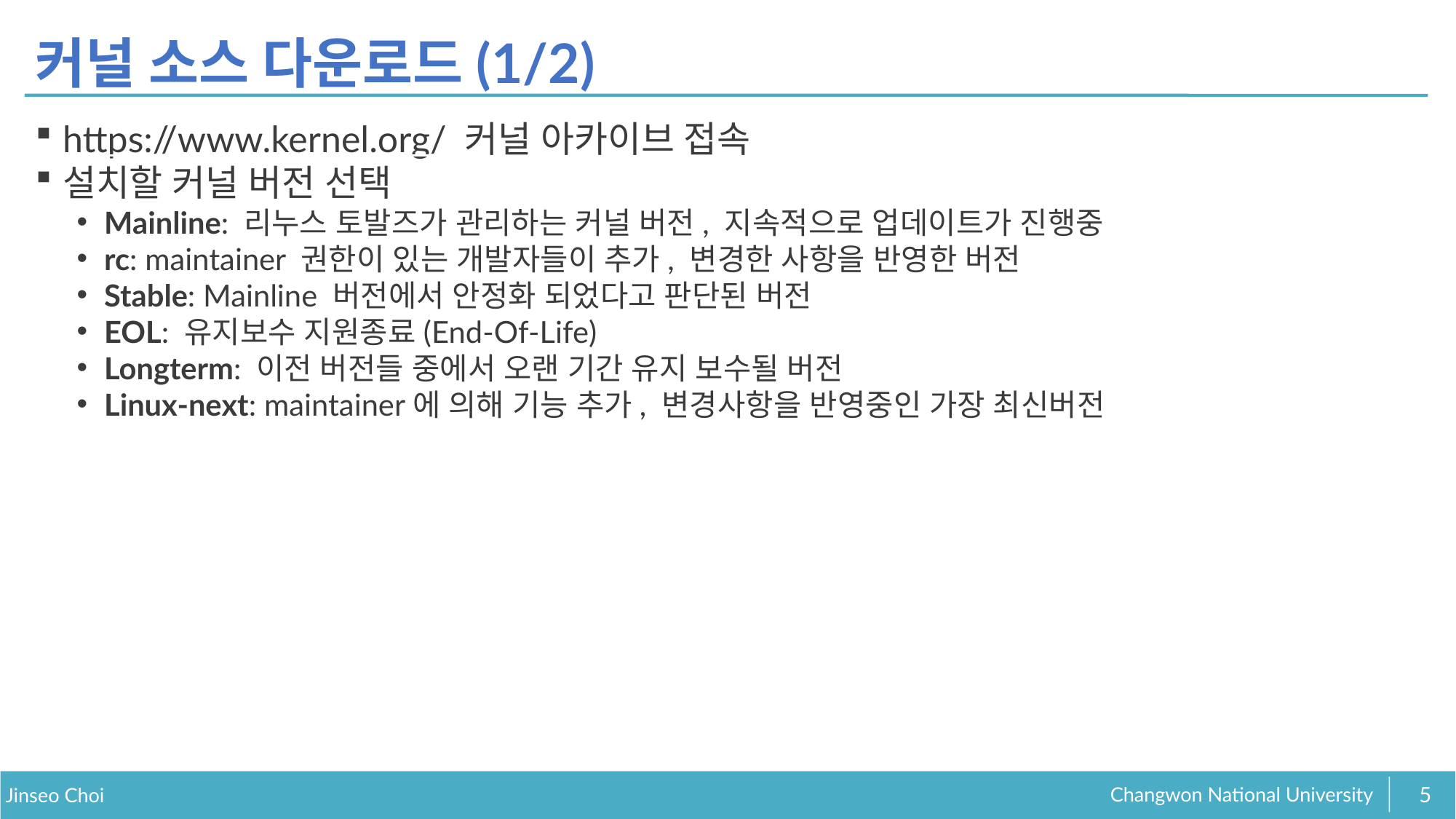

커널 소스 다운로드(1/2)
https://www.kernel.org/ 커널 아카이브 접속
설치할 커널 버전 선택
Mainline: 리누스 토발즈가 관리하는 커널 버전, 지속적으로 업데이트가 진행중
rc: maintainer 권한이 있는 개발자들이 추가, 변경한 사항을 반영한 버전
Stable: Mainline 버전에서 안정화 되었다고 판단된 버전
EOL: 유지보수 지원종료(End-Of-Life)
Longterm: 이전 버전들 중에서 오랜 기간 유지 보수될 버전
Linux-next: maintainer에 의해 기능 추가, 변경사항을 반영중인 가장 최신버전

5